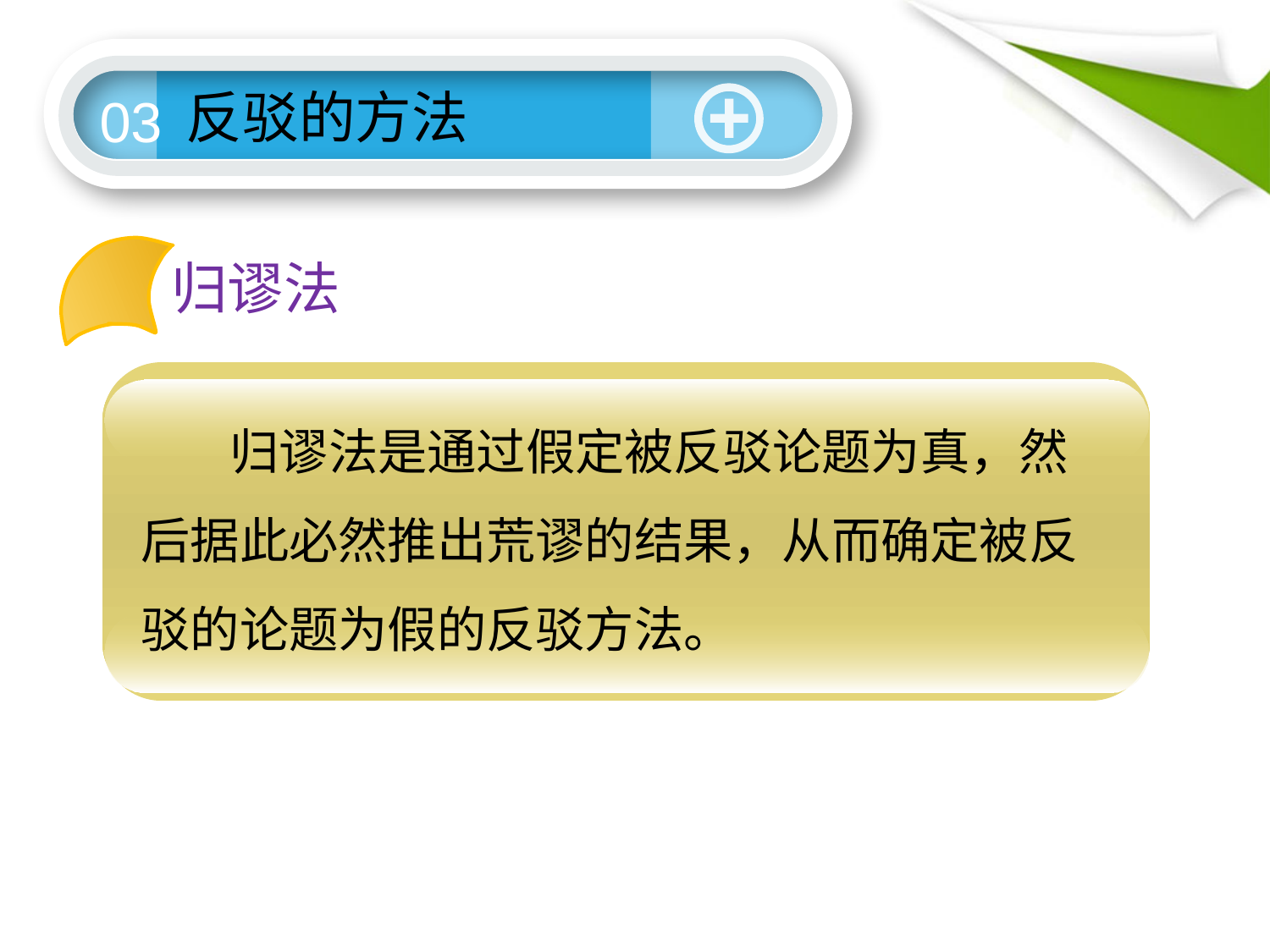

反驳的方法
03

归谬法

A  —  B
B  —  A

       归谬法是通过假定被反驳论题为真，然后据此必然推出荒谬的结果，从而确定被反驳的论题为假的反驳方法。